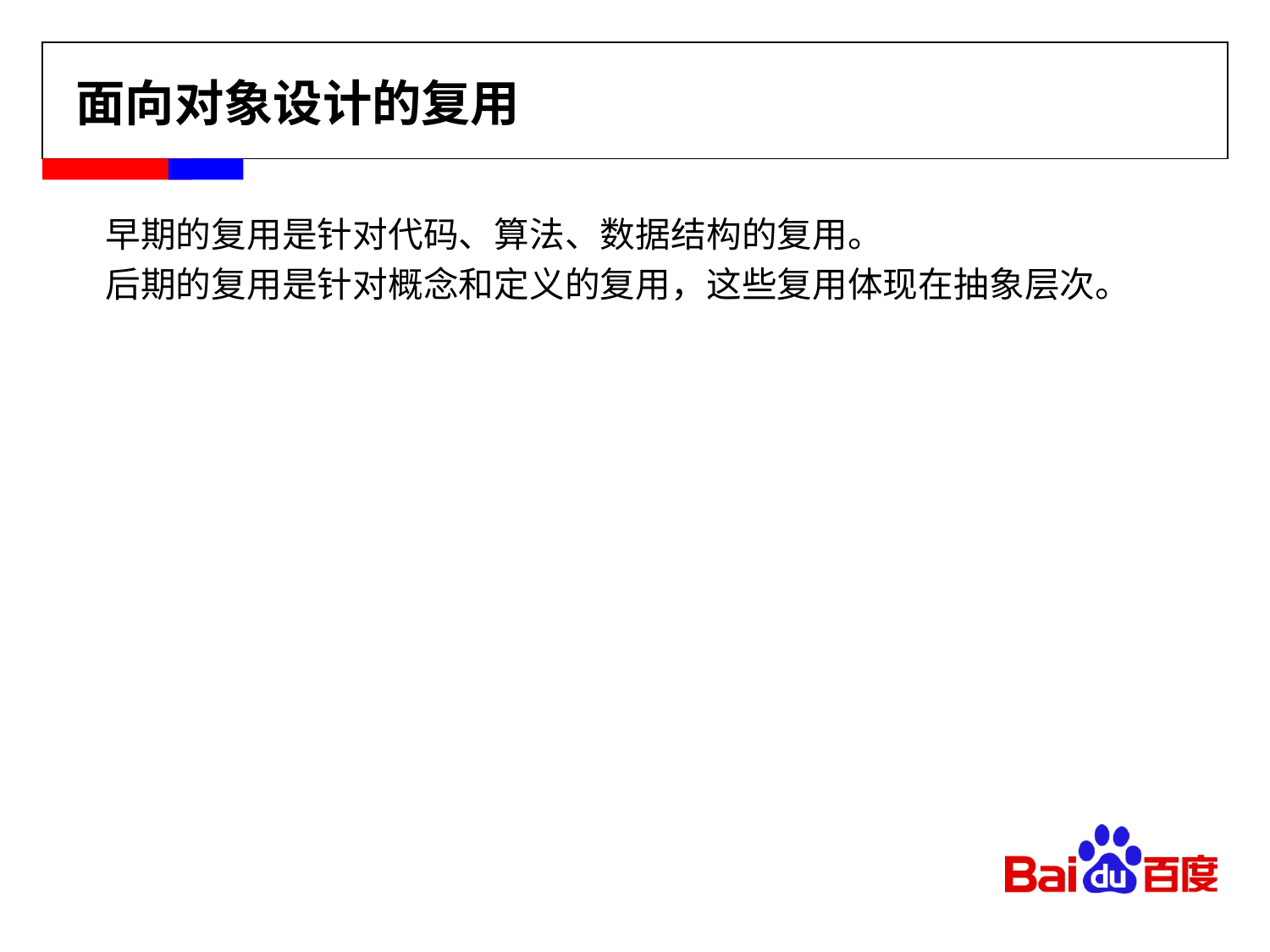

# 面向对象设计的复用
	早期的复用是针对代码、算法、数据结构的复用。
	后期的复用是针对概念和定义的复用，这些复用体现在抽象层次。